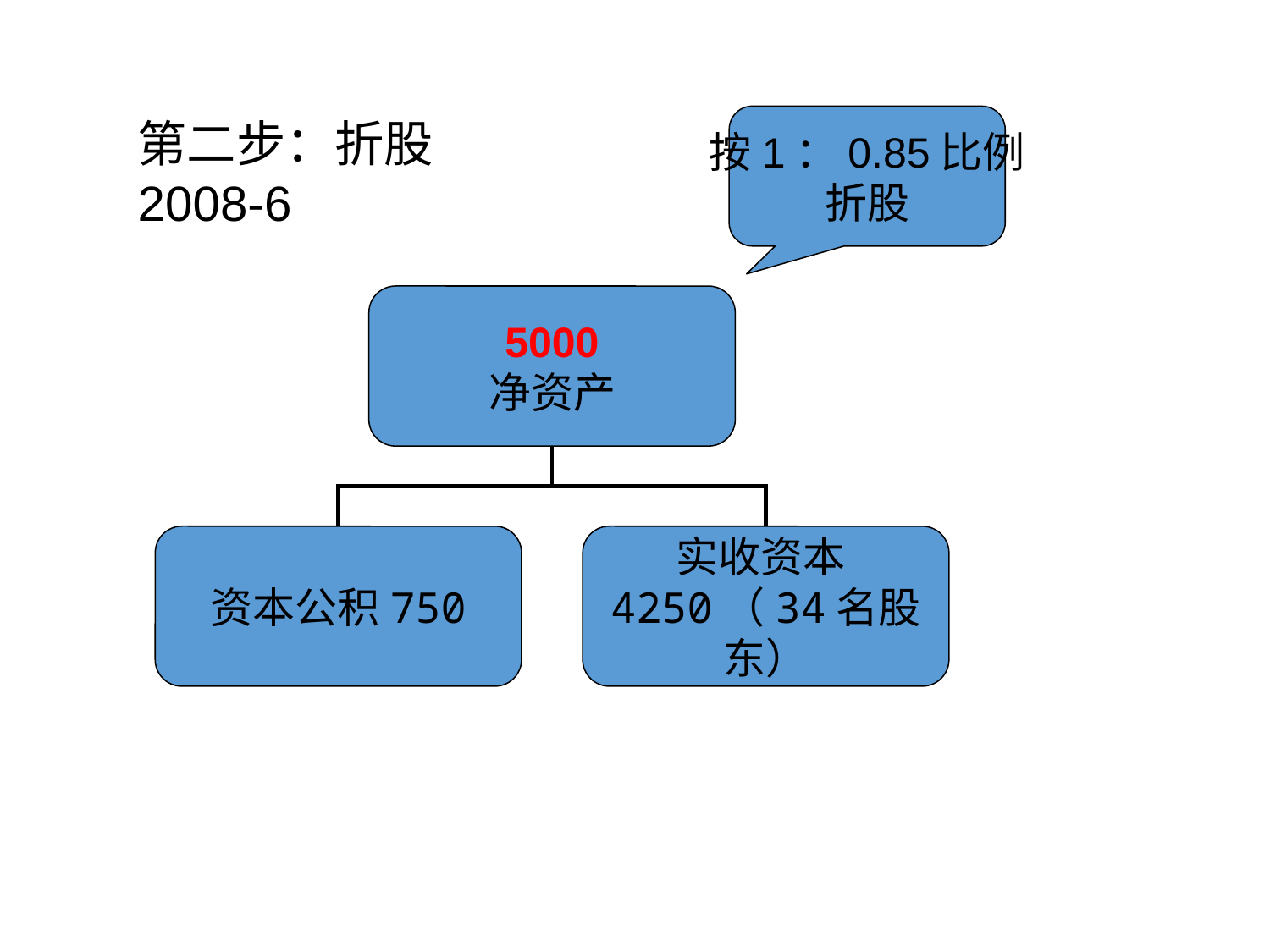

第二步：折股
2008-6

按1：0.85比例
折股
#

5000
净资产

资本公积750

实收资本4250（34名股东）